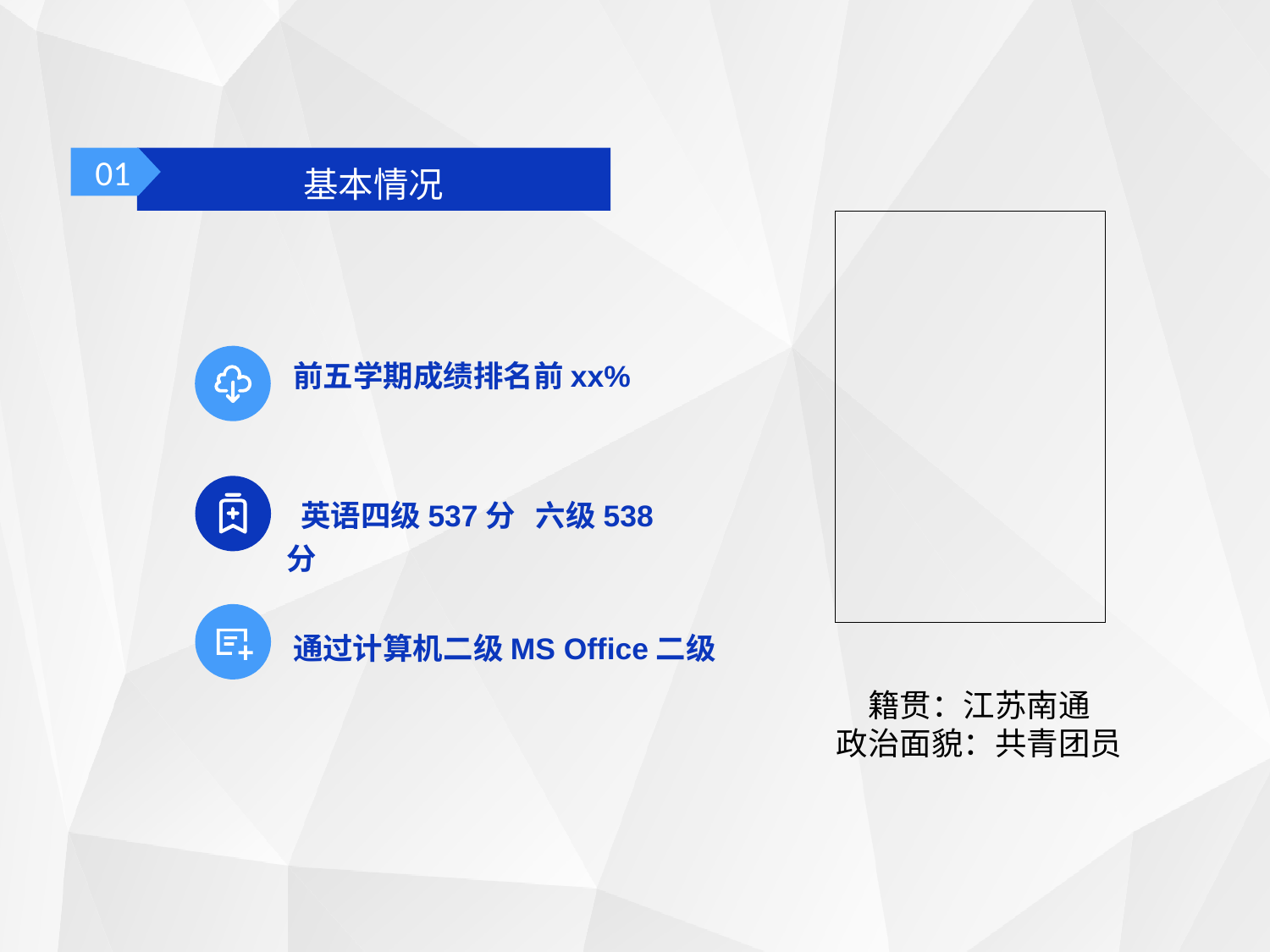

01

基本情况

前五学期成绩排名前xx%

 英语四级537分   六级538分

通过计算机二级MS Office二级

籍贯：江苏南通
政治面貌：共青团员